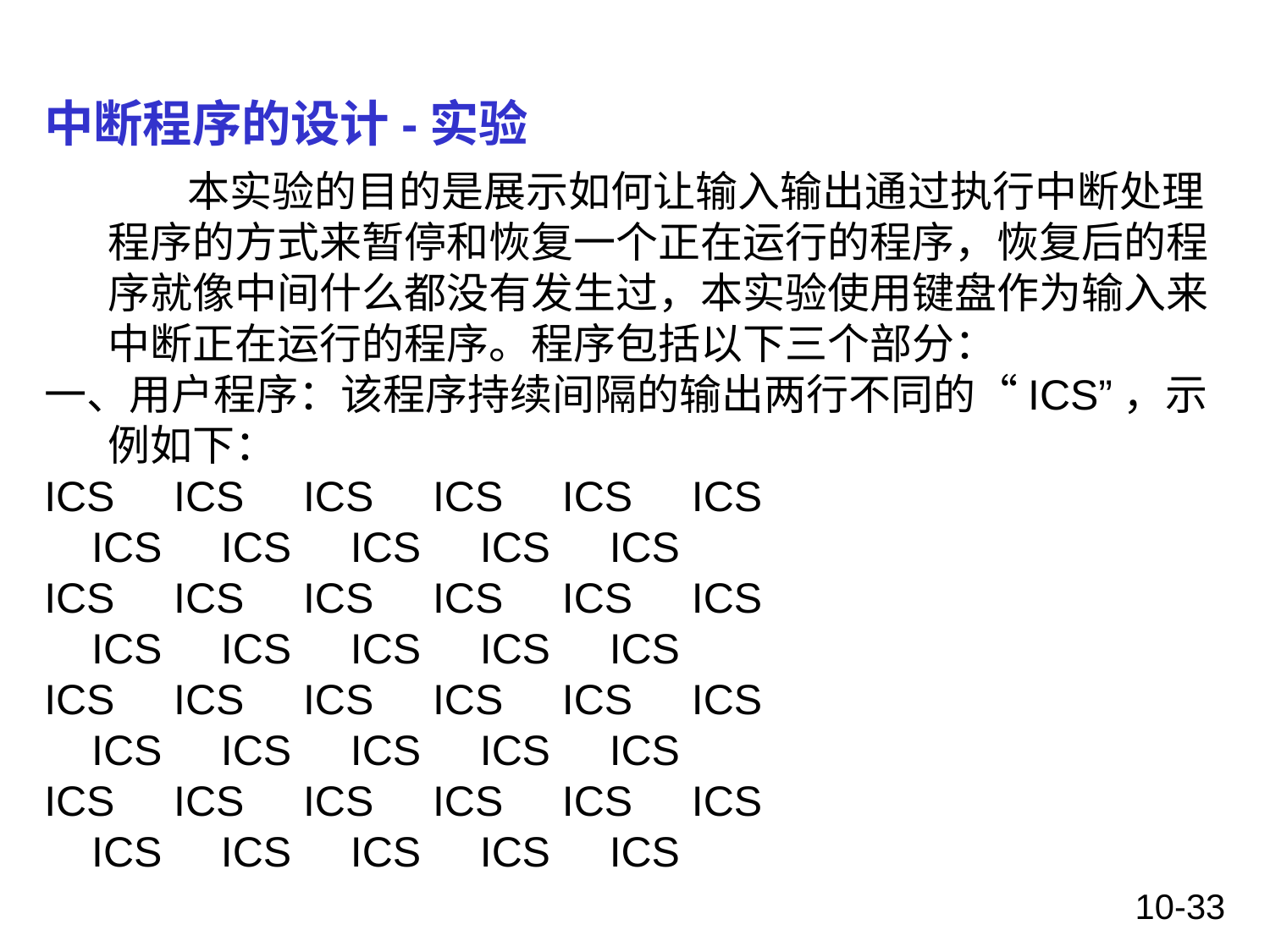

# 中断程序的设计-实验
              本实验的目的是展示如何让输入输出通过执行中断处理程序的方式来暂停和恢复一个正在运行的程序，恢复后的程序就像中间什么都没有发生过，本实验使用键盘作为输入来中断正在运行的程序。程序包括以下三个部分：
一、用户程序：该程序持续间隔的输出两行不同的“ICS”，示例如下：
ICS     ICS     ICS     ICS     ICS     ICS
    ICS     ICS     ICS     ICS     ICS
ICS     ICS     ICS     ICS     ICS     ICS
    ICS     ICS     ICS     ICS     ICS
ICS     ICS     ICS     ICS     ICS     ICS
    ICS     ICS     ICS     ICS     ICS
ICS     ICS     ICS     ICS     ICS     ICS
    ICS     ICS     ICS     ICS     ICS

10-33